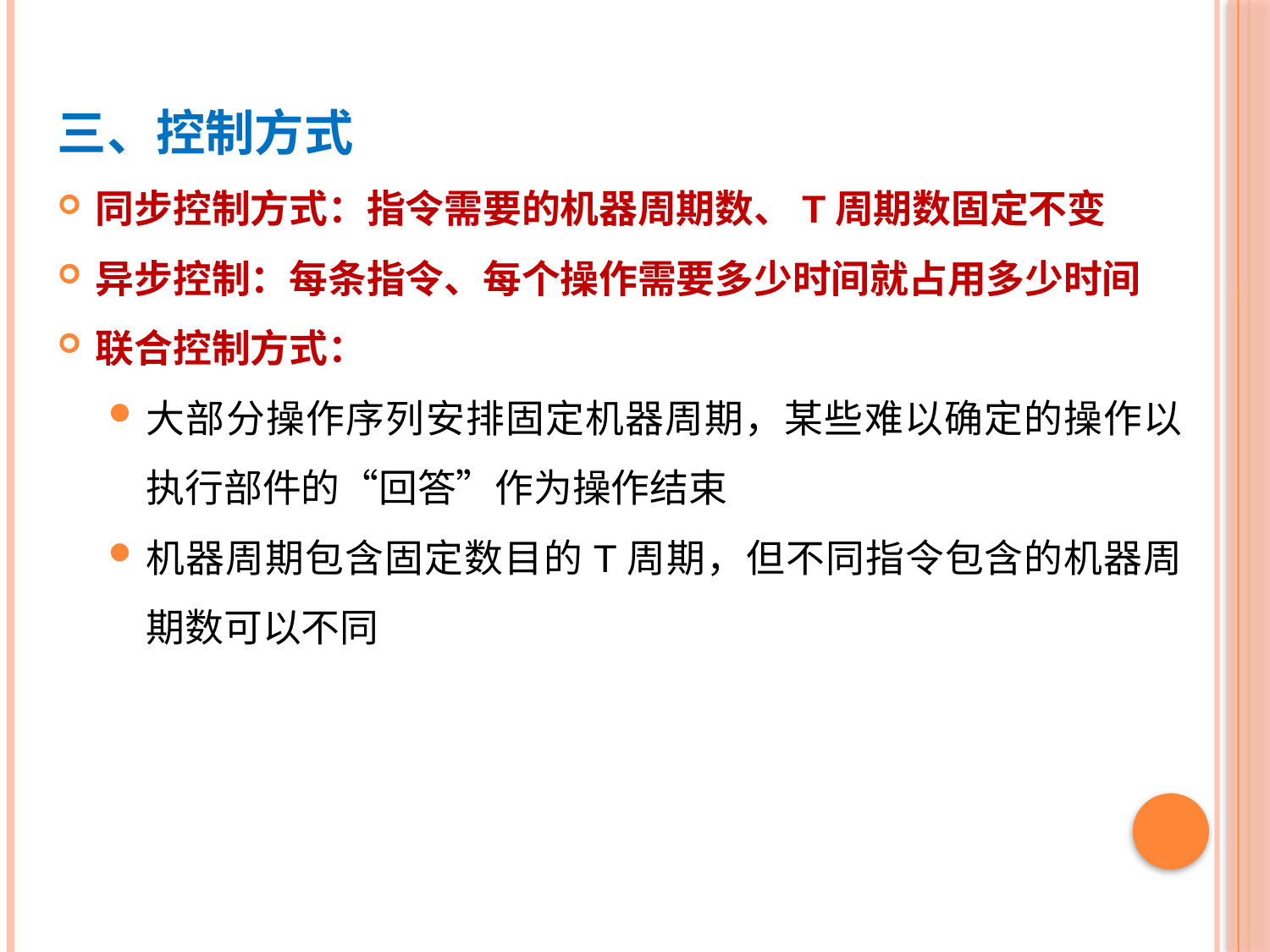

三、控制方式
同步控制方式：指令需要的机器周期数、T周期数固定不变
异步控制：每条指令、每个操作需要多少时间就占用多少时间
联合控制方式：
大部分操作序列安排固定机器周期，某些难以确定的操作以执行部件的“回答”作为操作结束
机器周期包含固定数目的T周期，但不同指令包含的机器周期数可以不同